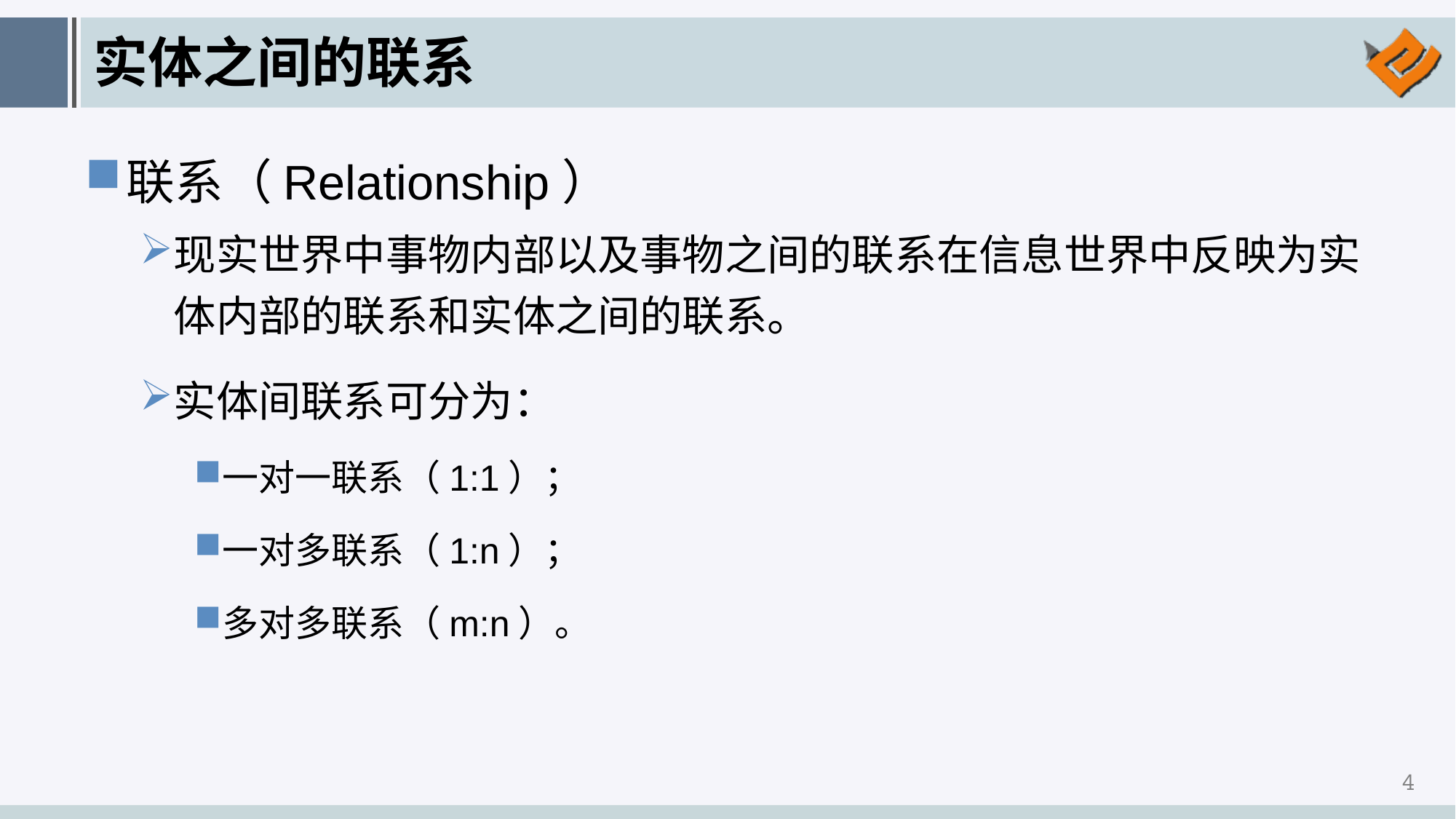

# 实体之间的联系
联系（Relationship）
现实世界中事物内部以及事物之间的联系在信息世界中反映为实体内部的联系和实体之间的联系。
实体间联系可分为：
一对一联系（1:1）；
一对多联系（1:n）；
多对多联系（m:n）。